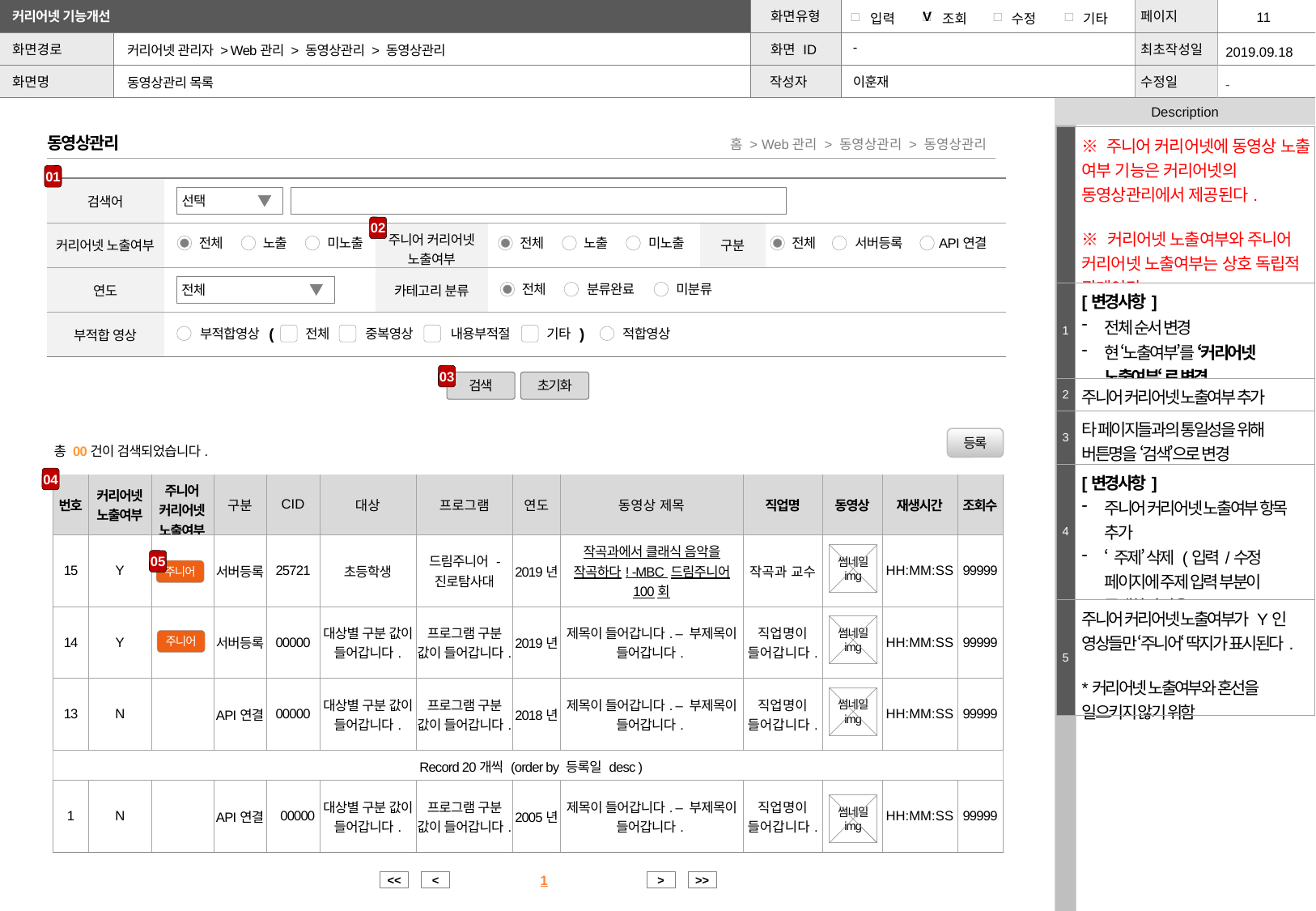

|  |  | V |  |  |  |  |  |
| --- | --- | --- | --- | --- | --- | --- | --- |
-
2019.09.18
커리어넷 관리자 > Web관리 > 동영상관리 > 동영상관리
이훈재
동영상관리 목록
-
동영상관리
|  | ※ 주니어 커리어넷에 동영상 노출 여부 기능은 커리어넷의 동영상관리에서 제공된다. ※ 커리어넷 노출여부와 주니어 커리어넷 노출여부는 상호 독립적 관계이다. |
| --- | --- |
| 1 | [변경사항] 전체 순서 변경 현 ‘노출여부’를 ‘커리어넷 노출여부‘ 로 변경 |
| 2 | 주니어 커리어넷 노출여부 추가 |
| 3 | 타 페이지들과의 통일성을 위해 버튼명을 ‘검색’으로 변경 |
| 4 | [변경사항] 주니어 커리어넷 노출여부 항목 추가 ‘주제’ 삭제 (입력/수정 페이지에 주제 입력 부분이 존재하지 않음) |
| 5 | 주니어 커리어넷 노출여부가 Y인 영상들만 ‘주니어‘ 딱지가 표시된다. \*커리어넷 노출여부와 혼선을 일으키지 않기 위함 |
홈 > Web관리 > 동영상관리 > 동영상관리
01
| 검색어 |  |  |  |  |  |
| --- | --- | --- | --- | --- | --- |
| 커리어넷 노출여부 |  | 주니어 커리어넷 노출여부 |  | 구분 |  |
| 연도 |  | 카테고리 분류 |  |  |  |
| 부적합 영상 |  |  |  |  |  |
선택

02
전체

노출

미노출

전체

노출

미노출

전체

서버등록

API연결

전체

분류완료

미분류

전체

부적합영상

전체

중복영상

내용부적절

기타

적합영상

(
)
03
검색
초기화
등록
총 00건이 검색되었습니다.
04
| 번호 | 커리어넷 노출여부 | 주니어 커리어넷 노출여부 | 구분 | CID | 대상 | 프로그램 | 연도 | 동영상 제목 | 직업명 | 동영상 | 재생시간 | 조회수 |
| --- | --- | --- | --- | --- | --- | --- | --- | --- | --- | --- | --- | --- |
| 15 | Y |  | 서버등록 | 25721 | 초등학생 | 드림주니어 - 진로탐사대 | 2019년 | 작곡과에서 클래식 음악을 작곡하다! -MBC 드림주니어 100회 | 작곡과 교수 |  | HH:MM:SS | 99999 |
| 14 | Y |  | 서버등록 | 00000 | 대상별 구분 값이 들어갑니다. | 프로그램 구분 값이 들어갑니다. | 2019년 | 제목이 들어갑니다. – 부제목이 들어갑니다. | 직업명이 들어갑니다. |  | HH:MM:SS | 99999 |
| 13 | N |  | API연결 | 00000 | 대상별 구분 값이 들어갑니다. | 프로그램 구분 값이 들어갑니다. | 2018년 | 제목이 들어갑니다. – 부제목이 들어갑니다. | 직업명이 들어갑니다. |  | HH:MM:SS | 99999 |
| Record 20개씩 (order by 등록일 desc ) |  |  |  |  |  |  |  |  |  |  |  |  |
| 1 | N |  | API연결 | 00000 | 대상별 구분 값이 들어갑니다. | 프로그램 구분 값이 들어갑니다. | 2005년 | 제목이 들어갑니다. – 부제목이 들어갑니다. | 직업명이 들어갑니다. |  | HH:MM:SS | 99999 |
썸네일
img
05
주니어
썸네일
img
주니어
썸네일
img
썸네일
img
 1
<<
<
>
>>